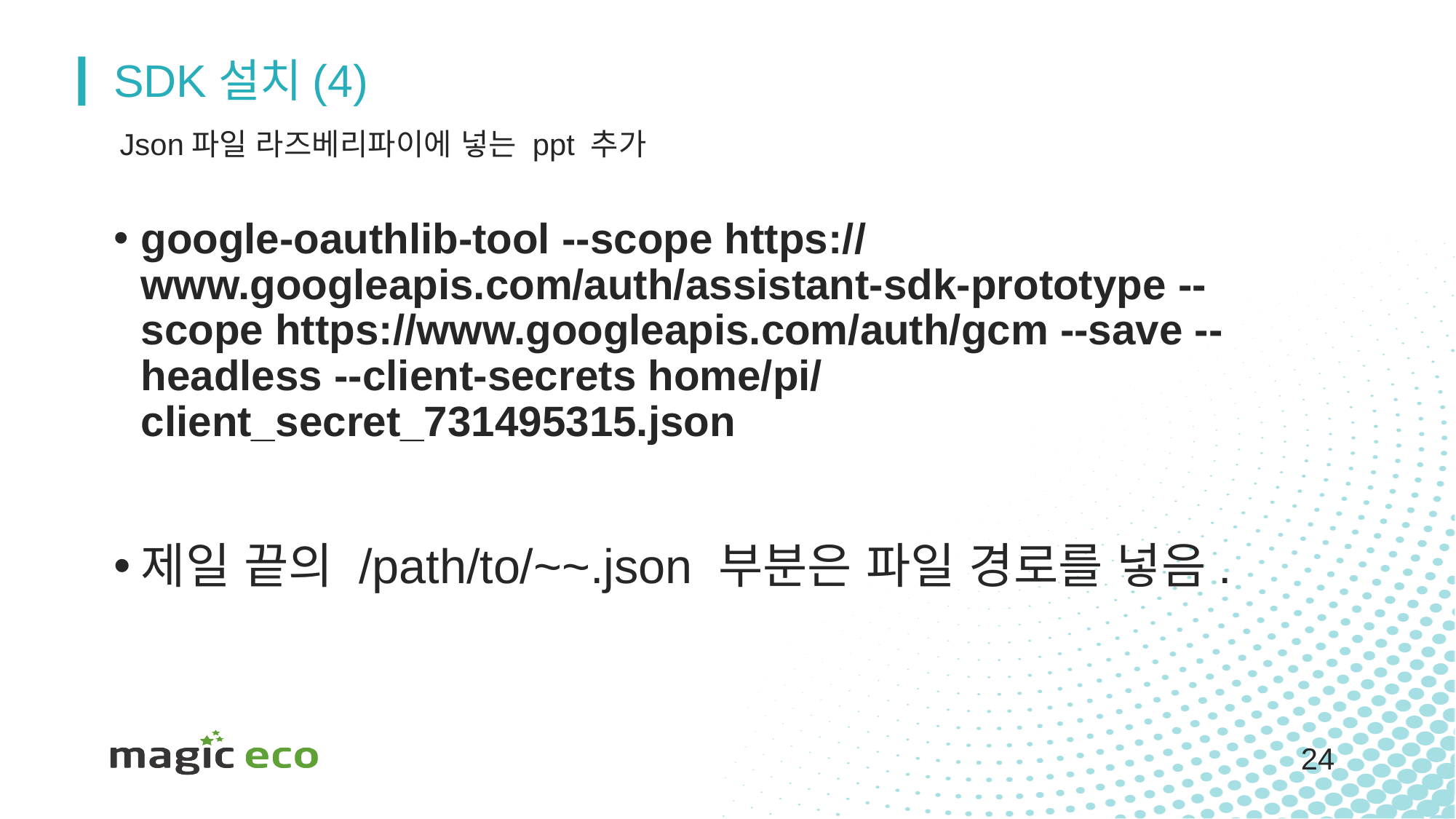

# SDK설치(4)
Json파일 라즈베리파이에 넣는 ppt 추가

google-oauthlib-tool --scope https://www.googleapis.com/auth/assistant-sdk-prototype --scope https://www.googleapis.com/auth/gcm --save --headless --client-secrets home/pi/client_secret_731495315.json

제일 끝의 /path/to/~~.json 부분은 파일 경로를 넣음.